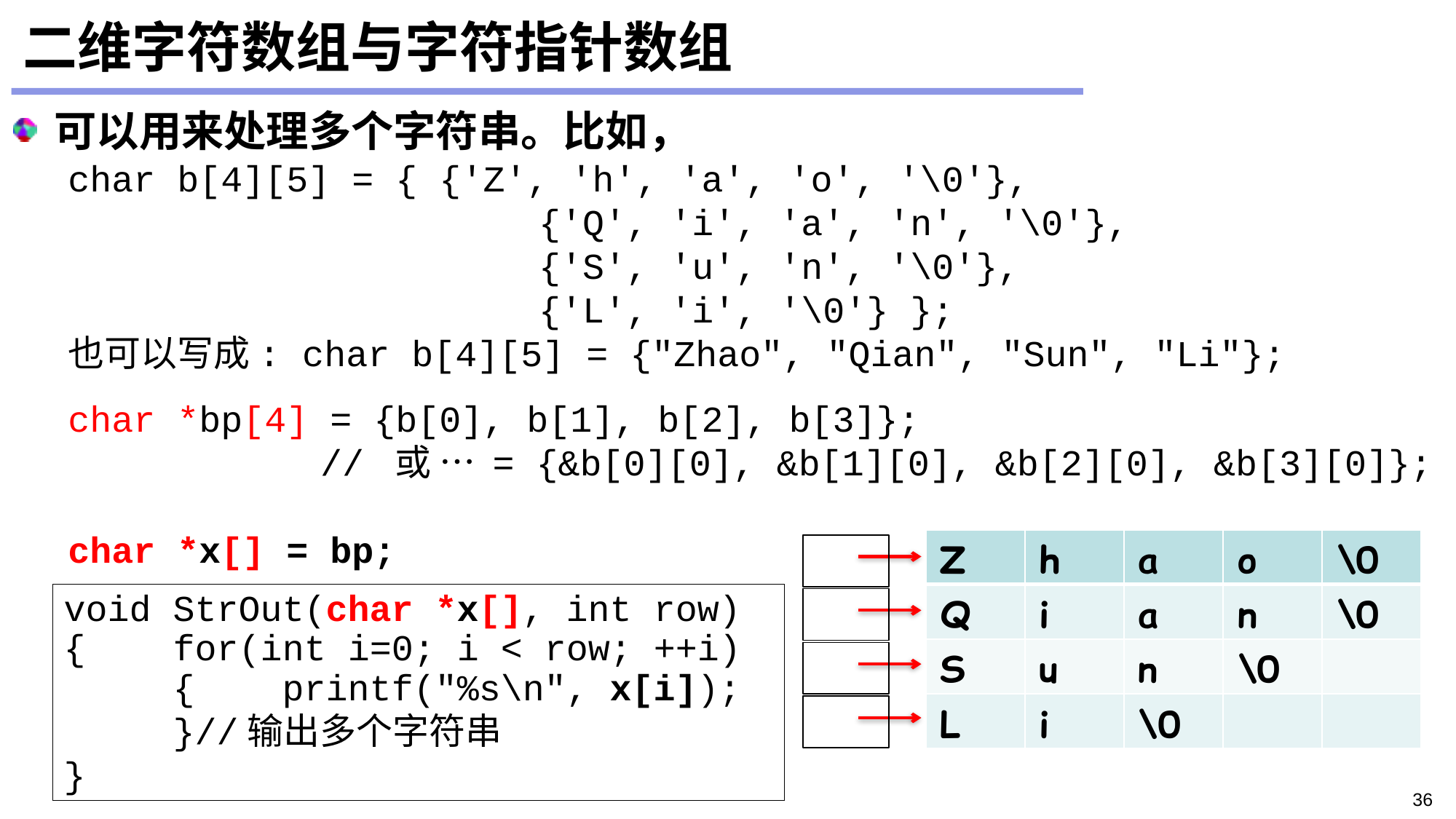

# 二维字符数组与字符指针数组
可以用来处理多个字符串。比如，
char b[4][5] = { {'Z', 'h', 'a', 'o', '\0'},
					{'Q', 'i', 'a', 'n', '\0'},
					{'S', 'u', 'n', '\0'},
					{'L', 'i', '\0'} };
也可以写成: char b[4][5] = {"Zhao", "Qian", "Sun", "Li"};

char *bp[4] = {b[0], b[1], b[2], b[3]};
			// 或 … = {&b[0][0], &b[1][0], &b[2][0], &b[3][0]};

char *x[] = bp;
| Z | h | a | o | \0 |
| --- | --- | --- | --- | --- |
| Q | i | a | n | \0 |
| S | u | n | \0 |  |
| L | i | \0 |  |  |

void StrOut(char *x[], int row)
{	for(int i=0; i < row; ++i)
	{	printf("%s\n", x[i]);
	}//输出多个字符串
}

36